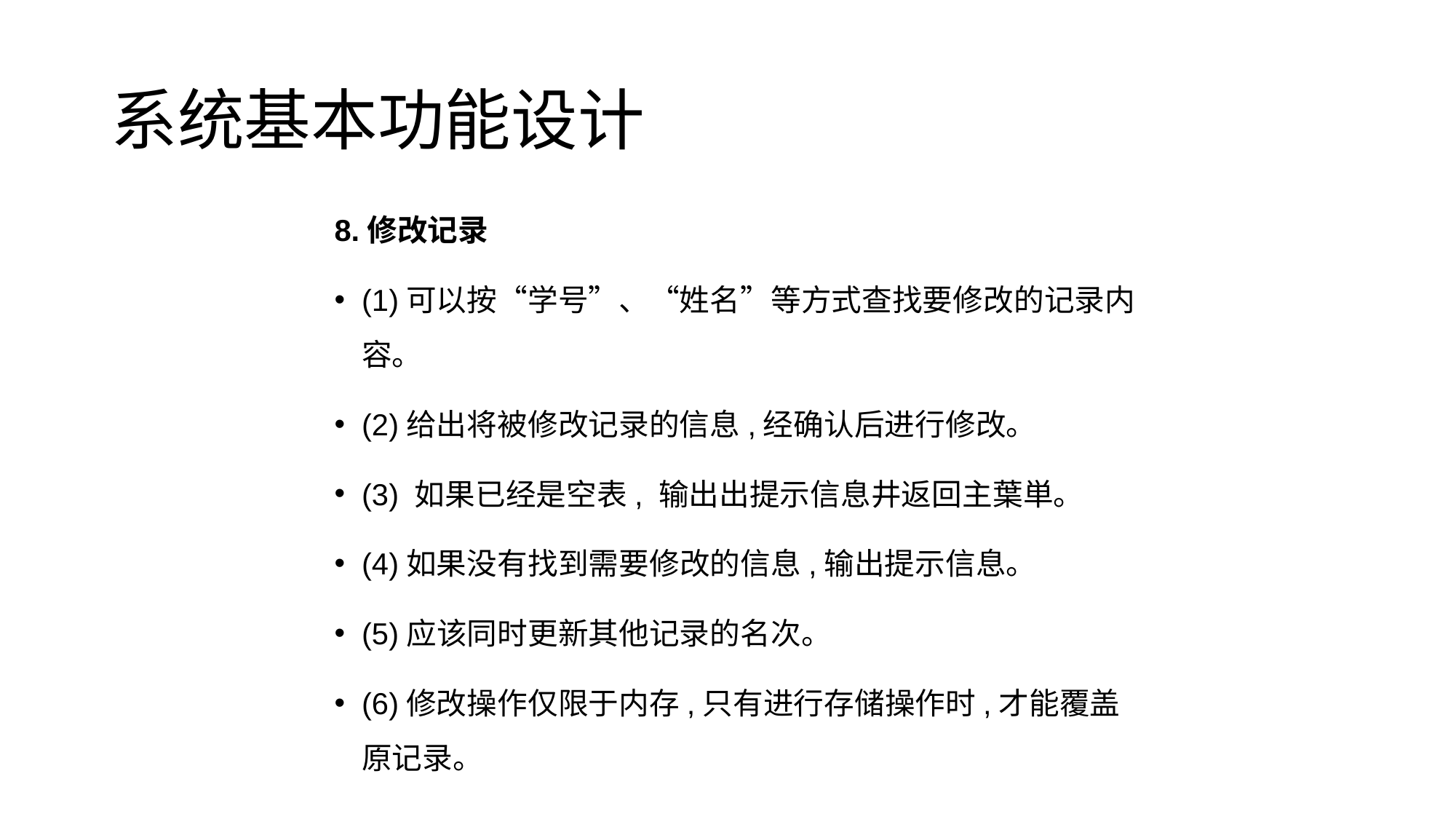

# 系统基本功能设计
8.修改记录
(1)可以按“学号”、“姓名”等方式查找要修改的记录内容。
(2)给出将被修改记录的信息,经确认后进行修改。
(3) 如果已经是空表, 输出出提示信息井返回主葉単。
(4)如果没有找到需要修改的信息,输出提示信息。
(5)应该同时更新其他记录的名次。
(6)修改操作仅限于内存,只有进行存储操作时,才能覆盖原记录。